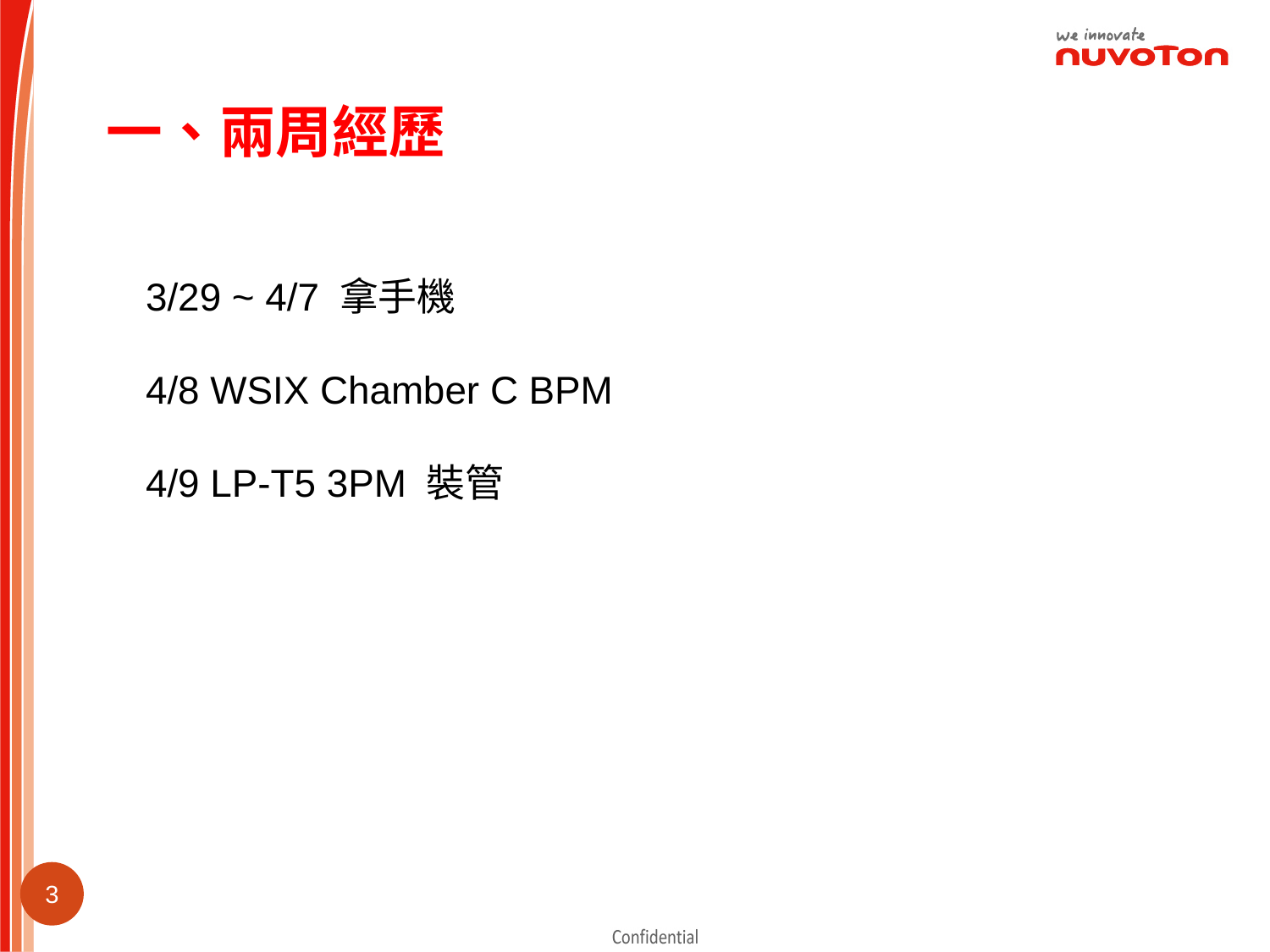

# 一、兩周經歷

3/29 ~ 4/7 拿手機

4/8 WSIX Chamber C BPM

4/9 LP-T5 3PM 裝管

3